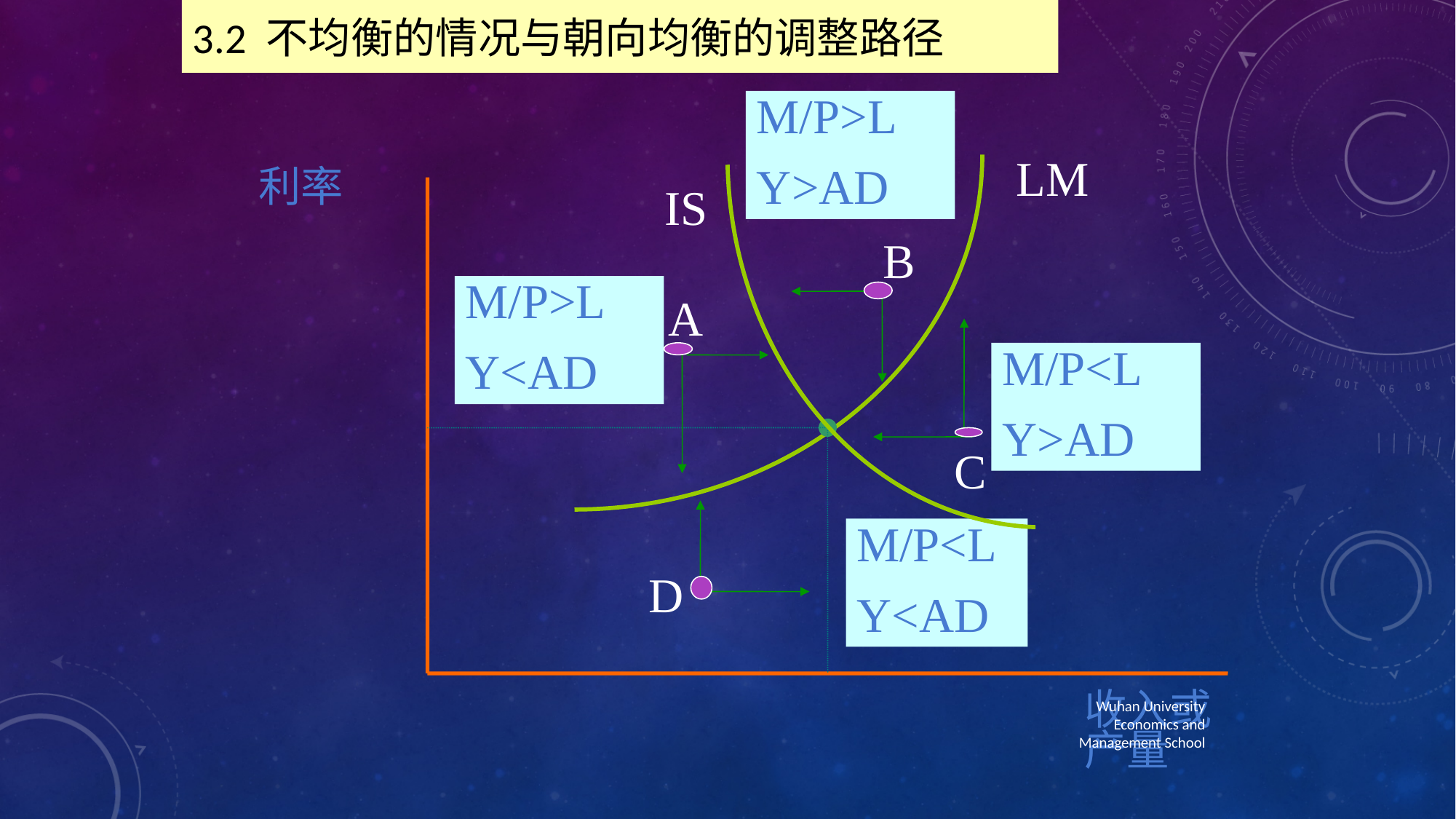

3.2 不均衡的情况与朝向均衡的调整路径
M/P>L
Y>AD
LM

利率
IS

B
M/P>L
Y<AD

A

M/P<L
Y>AD

C

M/P<L
Y<AD
D

收入或产量
Wuhan University Economics and Management School